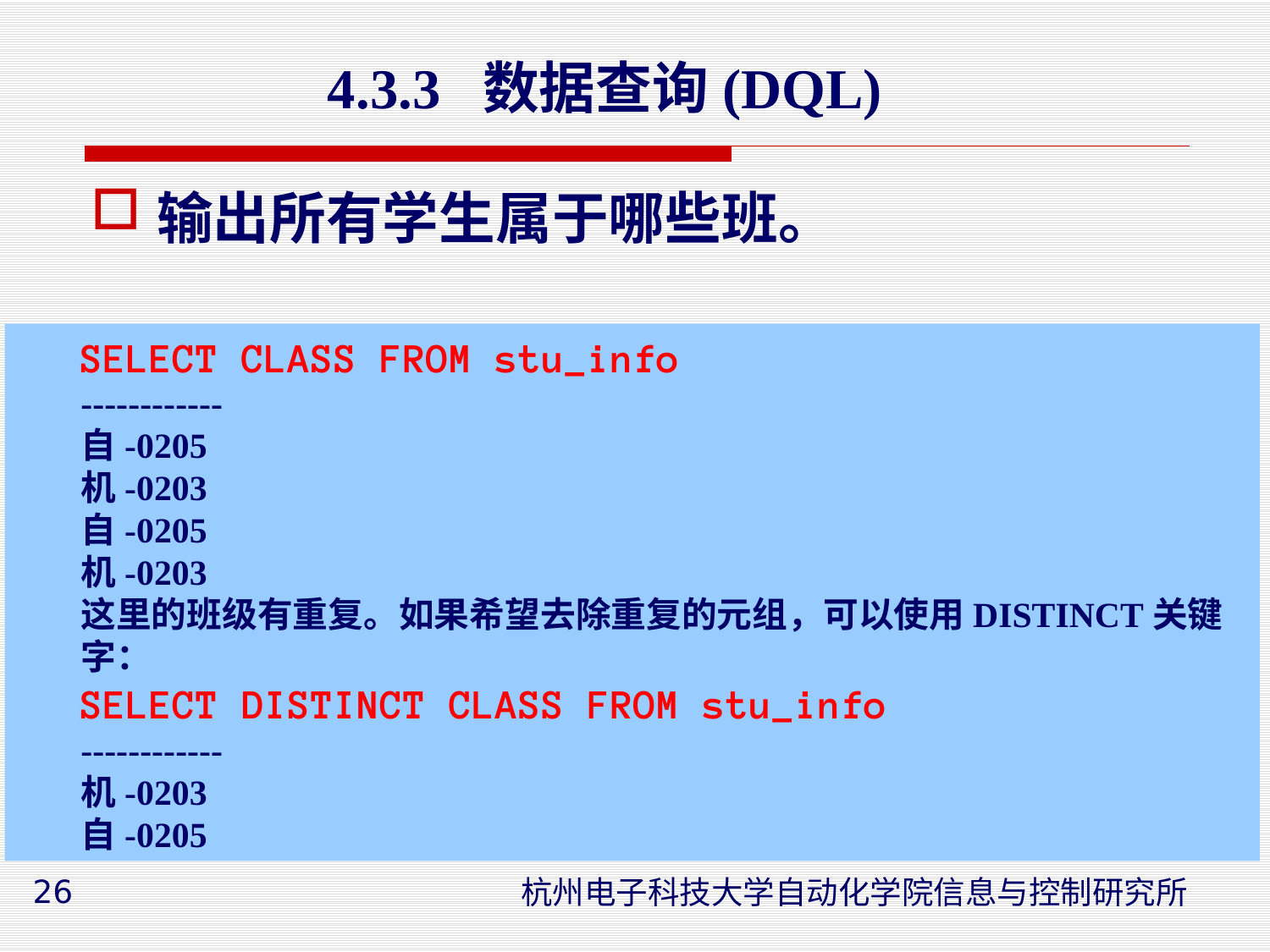

4.3.3  数据查询(DQL)
输出所有学生属于哪些班。
SELECT CLASS FROM stu_info
------------
自-0205
机-0203
自-0205
机-0203
这里的班级有重复。如果希望去除重复的元组，可以使用DISTINCT关键字：
SELECT DISTINCT CLASS FROM stu_info
------------
机-0203
自-0205